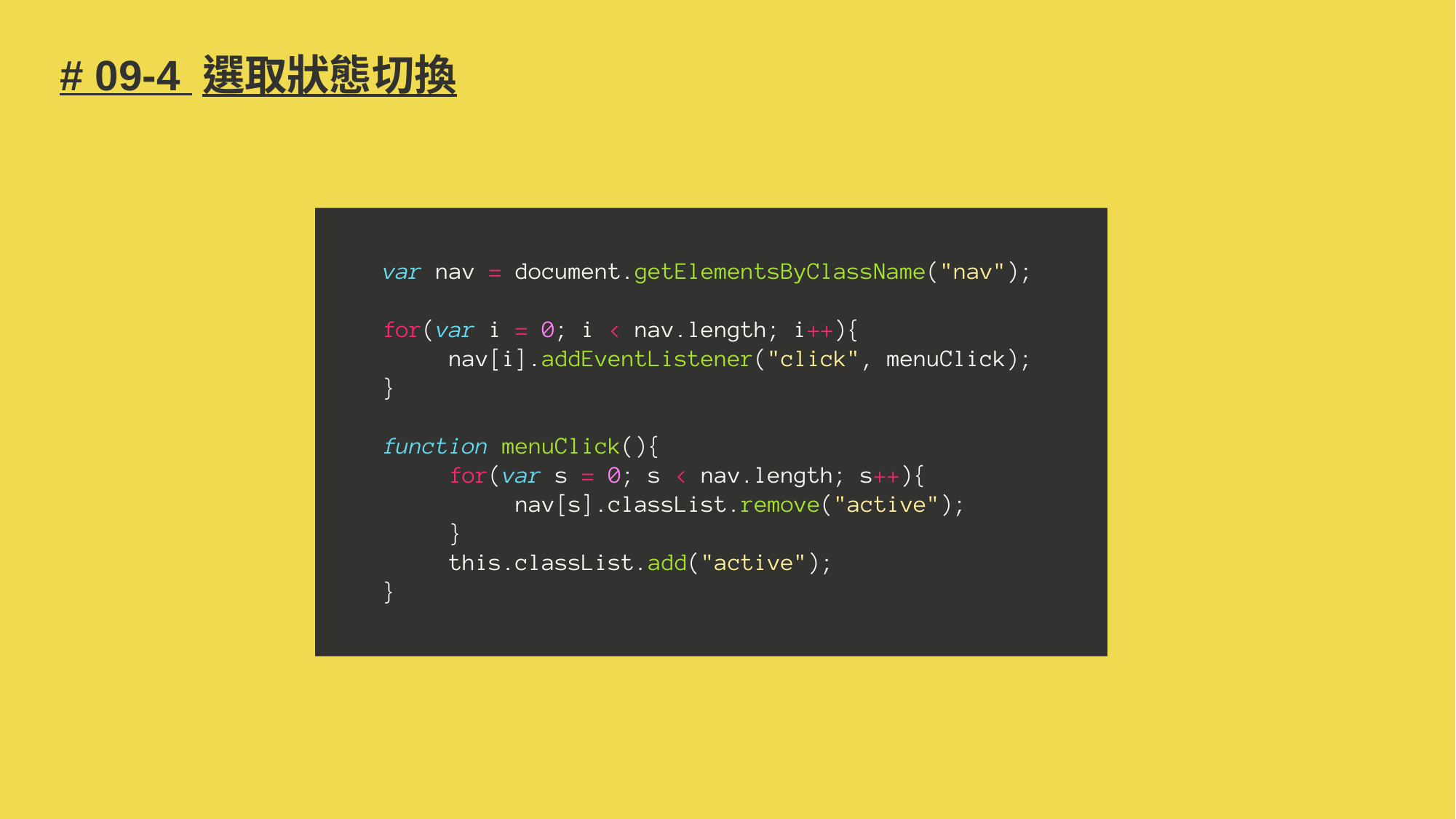

# # 09-4 選取狀態切換

var nav = document.getElementsByClassName("nav");
for(var i = 0; i < nav.length; i++){
     nav[i].addEventListener("click", menuClick);
}

function menuClick(){
     for(var s = 0; s < nav.length; s++){
          nav[s].classList.remove("active");
     }
     this.classList.add("active");
}